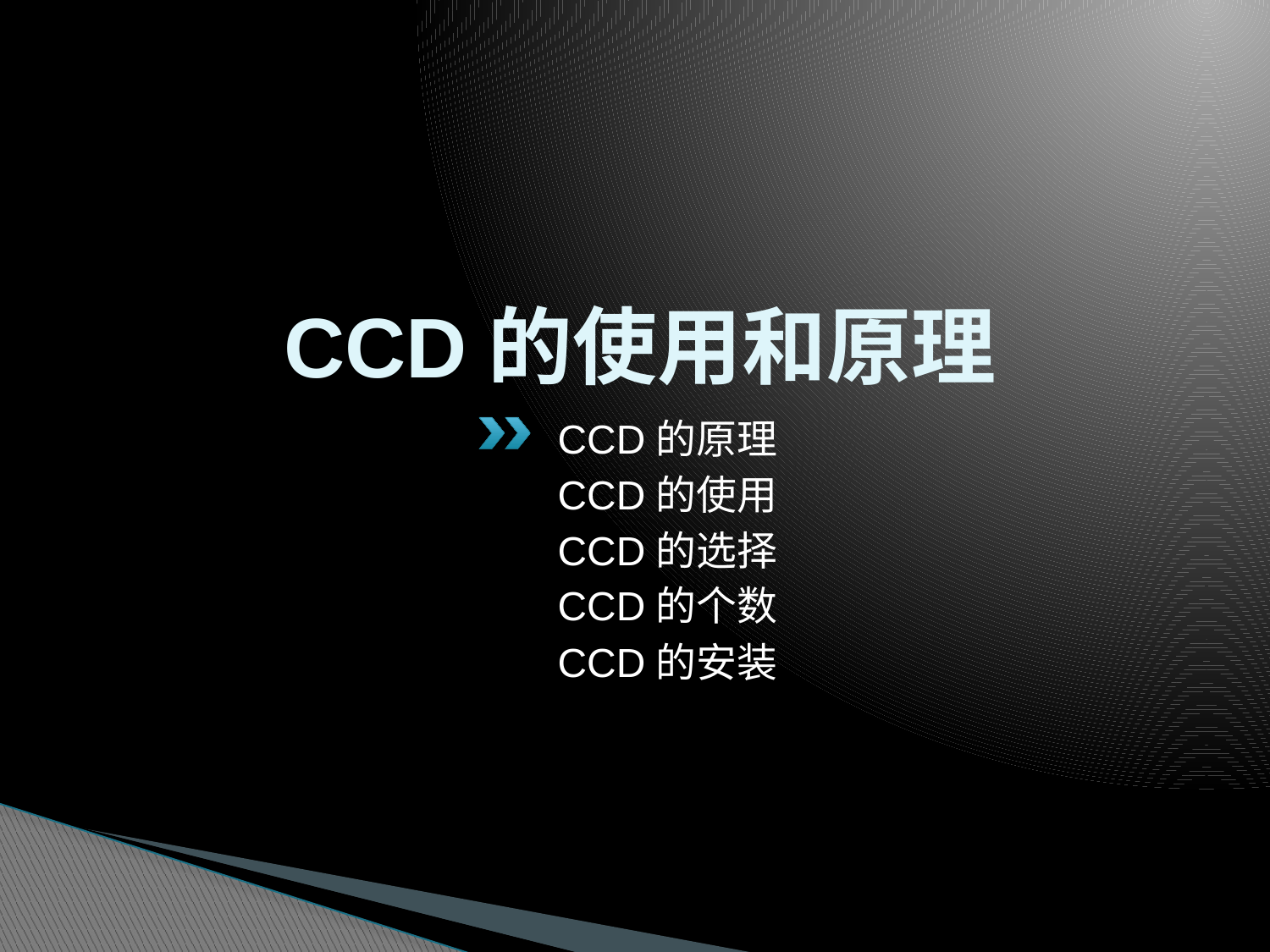

# CCD的使用和原理
CCD的原理
CCD的使用
CCD的选择
CCD的个数
CCD的安装